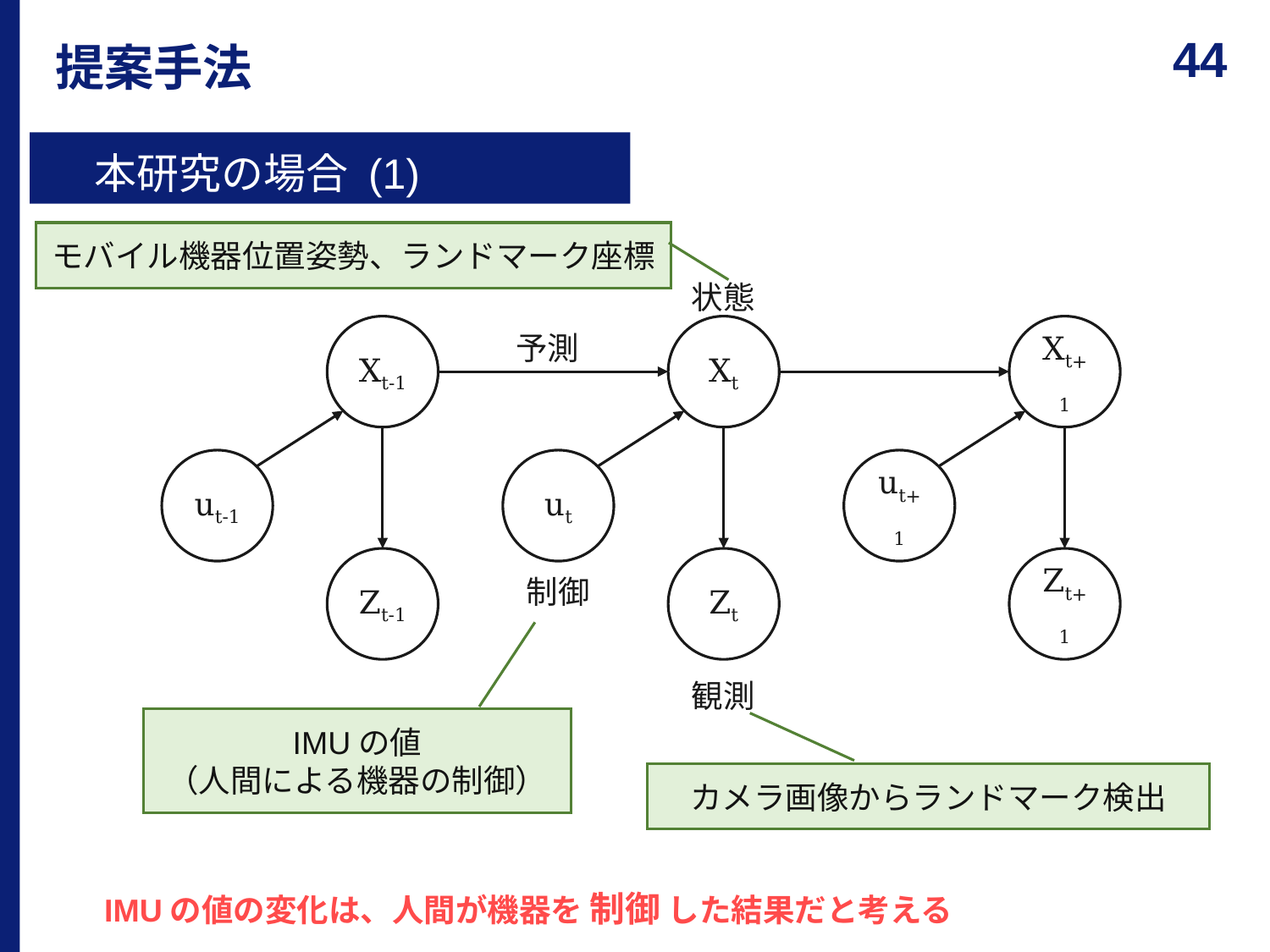

# 提案手法
本研究の場合 (1)
モバイル機器位置姿勢、ランドマーク座標
状態
Xt-1
Xt
Xt+1
予測
ut-1
ut
ut+1
Zt-1
Zt
Zt+1
制御
観測
IMUの値
（人間による機器の制御）
カメラ画像からランドマーク検出
IMUの値の変化は、人間が機器を 制御 した結果だと考える